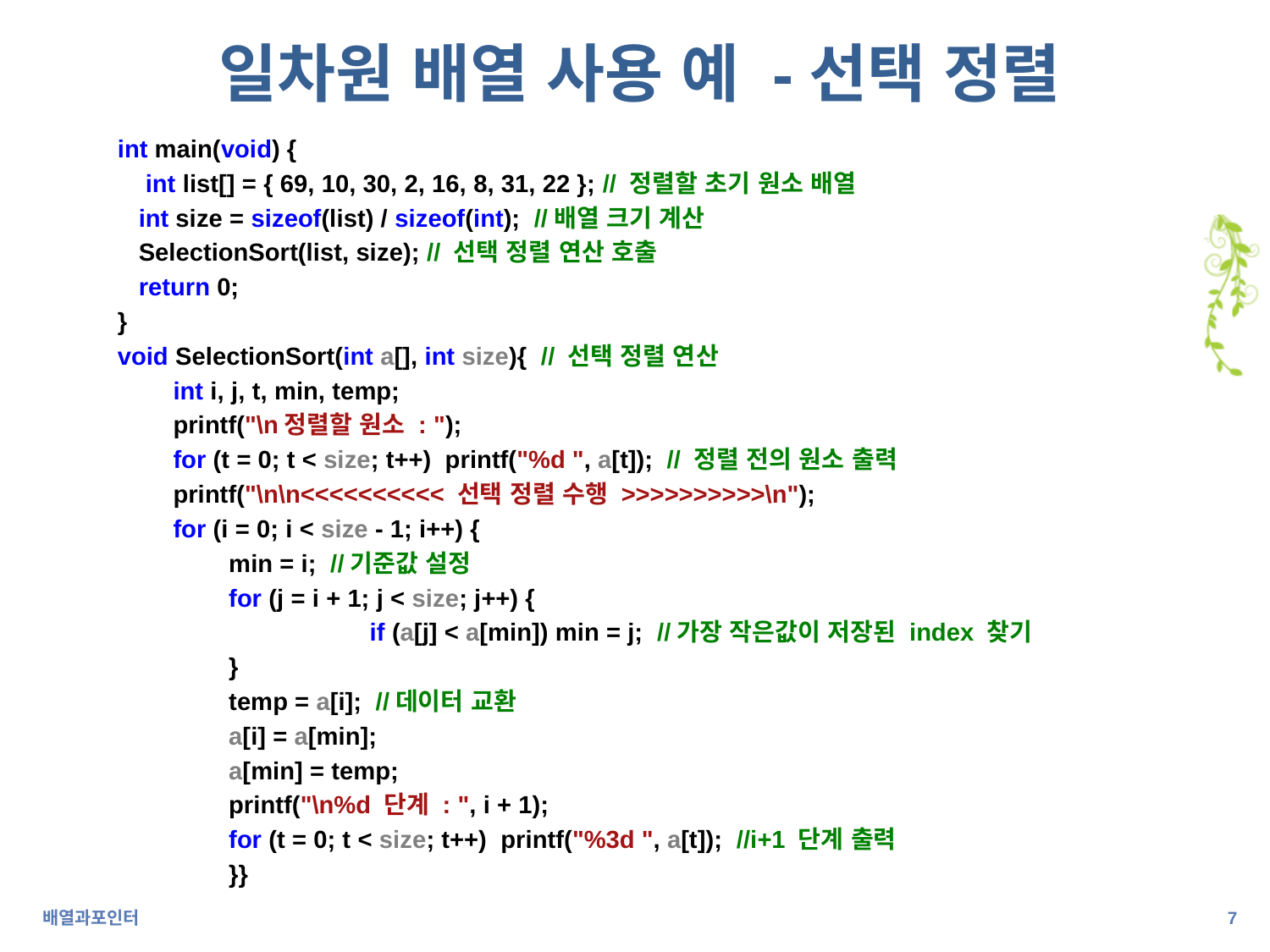

# 일차원 배열 사용 예 -선택 정렬
int main(void) {
    int list[] = { 69, 10, 30, 2, 16, 8, 31, 22 }; // 정렬할 초기 원소 배열
   int size = sizeof(list) / sizeof(int);  //배열 크기 계산
   SelectionSort(list, size); // 선택 정렬 연산 호출
   return 0;
}
void SelectionSort(int a[], int size){  // 선택 정렬 연산
int i, j, t, min, temp;
printf("\n정렬할 원소 : ");
for (t = 0; t < size; t++)  printf("%d ", a[t]);  // 정렬 전의 원소 출력
printf("\n\n<<<<<<<<<< 선택 정렬 수행 >>>>>>>>>>\n");
for (i = 0; i < size - 1; i++) {
min = i;  //기준값 설정
for (j = i + 1; j < size; j++) {
	  if (a[j] < a[min]) min = j;  //가장 작은값이 저장된 index 찾기
}
temp = a[i];  //데이터 교환
a[i] = a[min];
a[min] = temp;
printf("\n%d 단계 : ", i + 1);
for (t = 0; t < size; t++)  printf("%3d ", a[t]);  //i+1 단계 출력
}}
배열과포인터
7